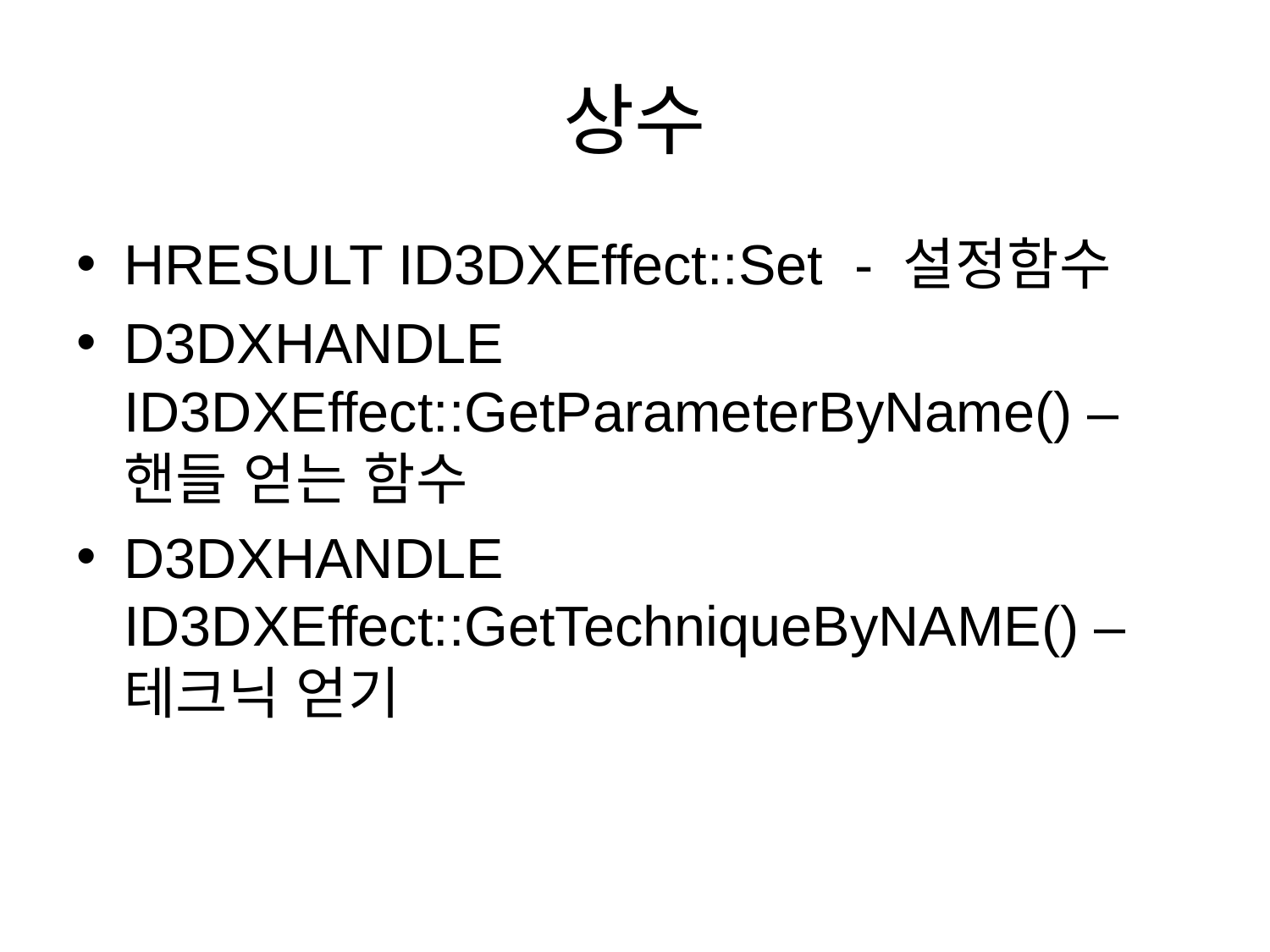

# 상수
HRESULT ID3DXEffect::Set  - 설정함수
D3DXHANDLE ID3DXEffect::GetParameterByName() – 핸들 얻는 함수
D3DXHANDLE ID3DXEffect::GetTechniqueByNAME() – 테크닉 얻기